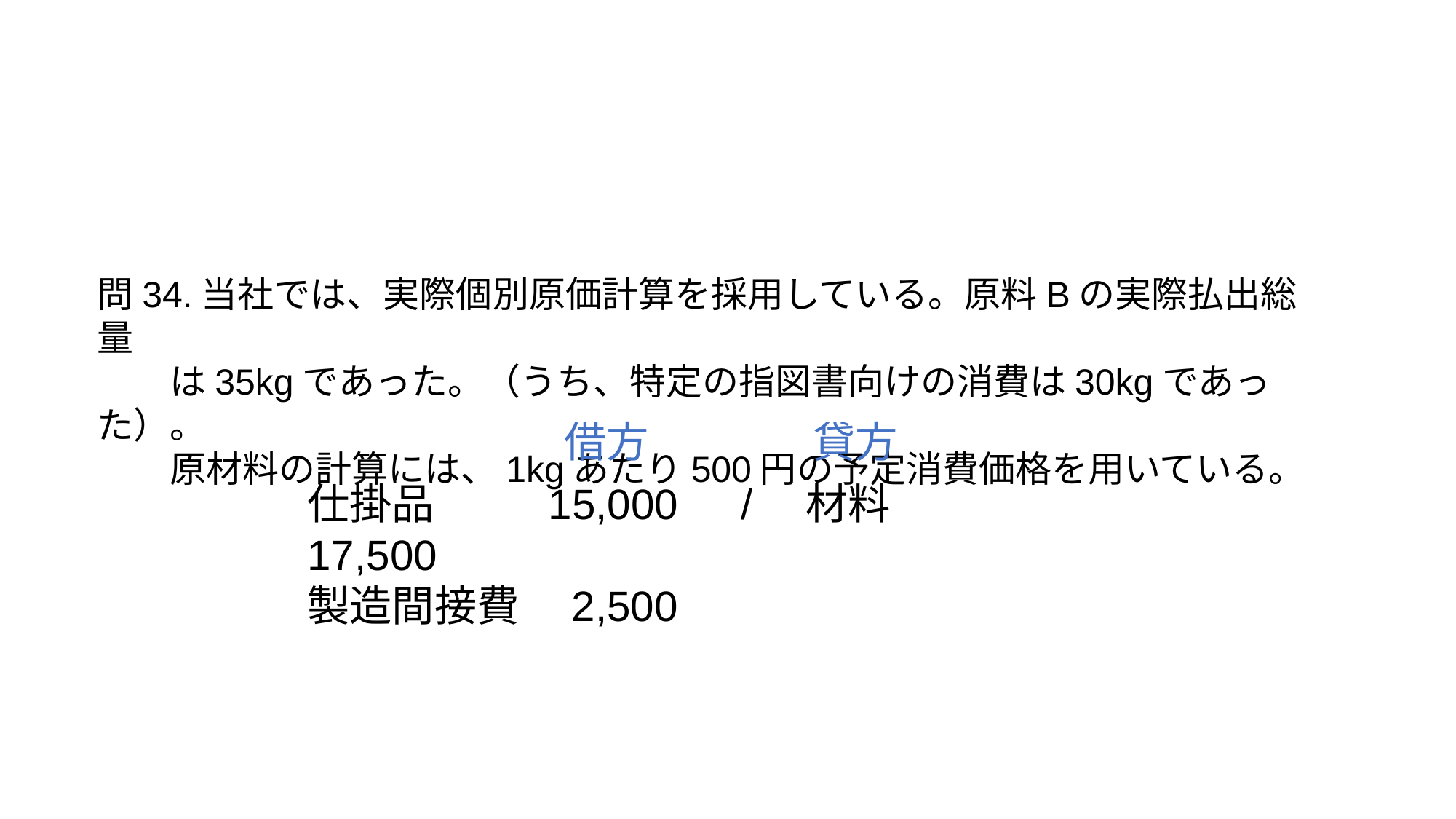

問34.当社では、実際個別原価計算を採用している。原料Bの実際払出総量
　　は35kgであった。（うち、特定の指図書向けの消費は30kgであった）。
　　原材料の計算には、1kgあたり500円の予定消費価格を用いている。
借方
貸方
仕掛品　　  15,000　/　材料　  17,500
製造間接費　2,500